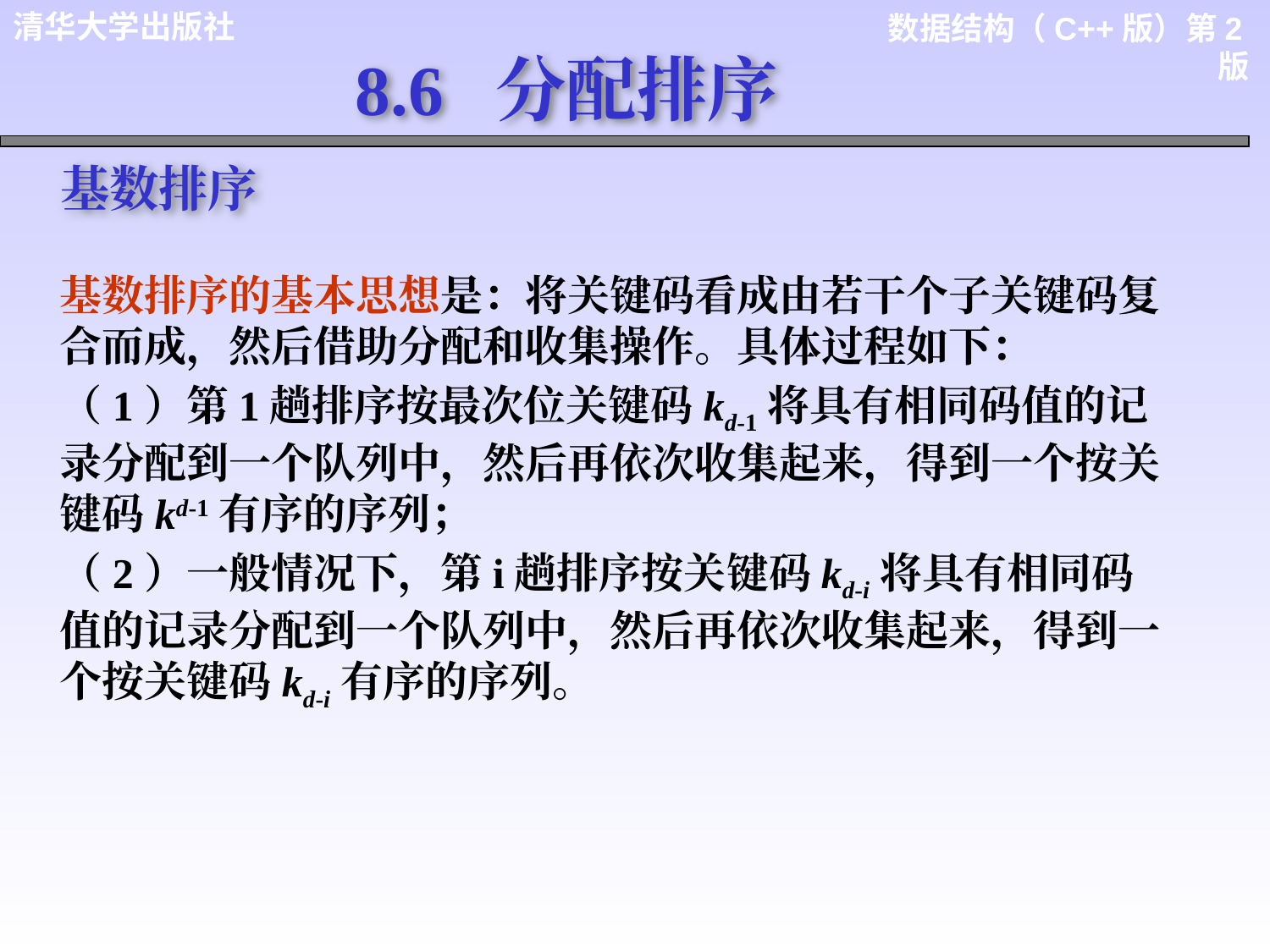

8.6  分配排序
基数排序
基数排序的基本思想是：将关键码看成由若干个子关键码复合而成，然后借助分配和收集操作。具体过程如下：
（1）第1趟排序按最次位关键码kd-1将具有相同码值的记录分配到一个队列中，然后再依次收集起来，得到一个按关键码kd-1有序的序列；
（2）一般情况下，第i趟排序按关键码kd-i将具有相同码值的记录分配到一个队列中，然后再依次收集起来，得到一个按关键码kd-i有序的序列。